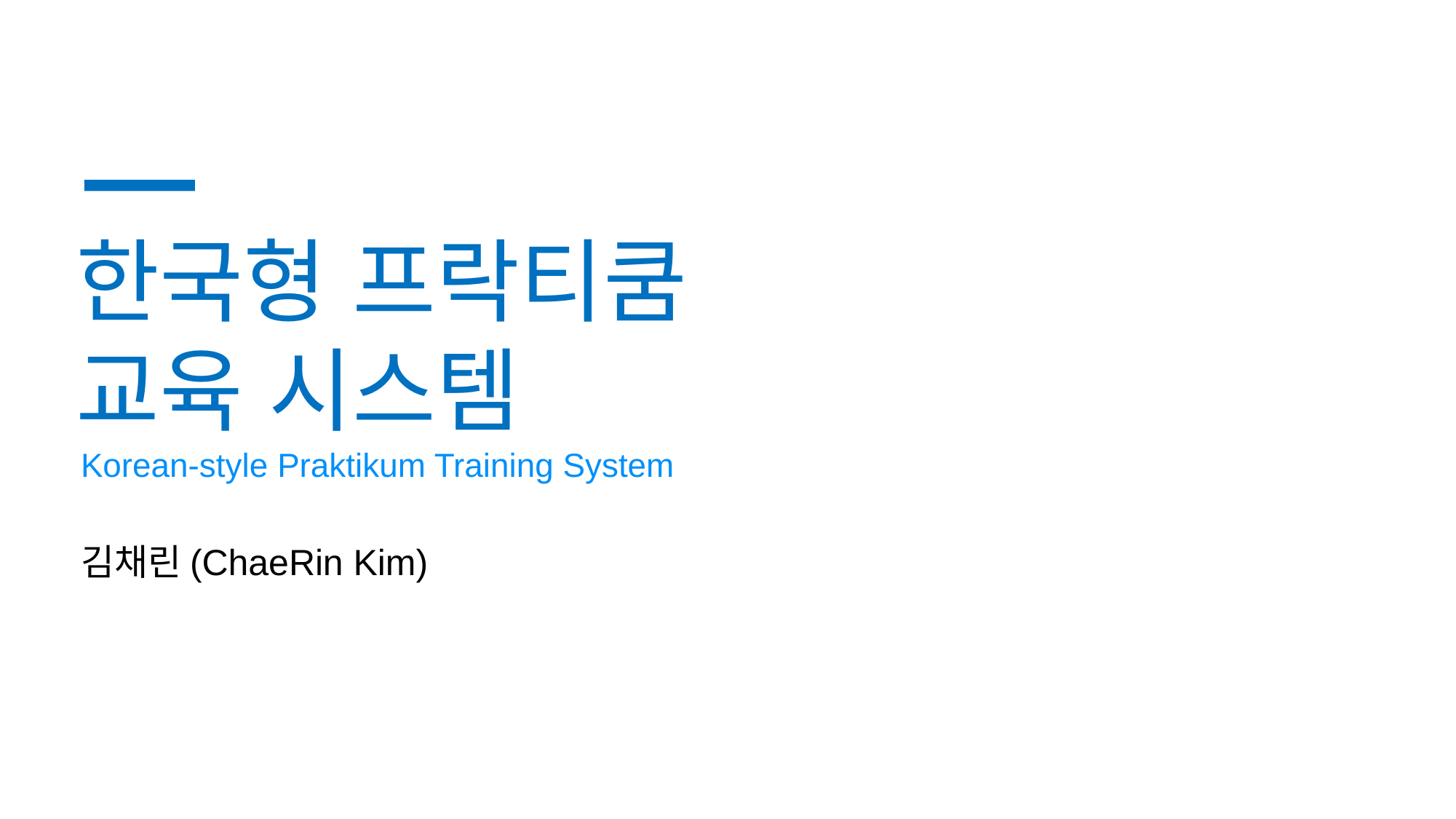

한국형 프락티쿰
교육 시스템
Korean-style Praktikum Training System
김채린(ChaeRin Kim)